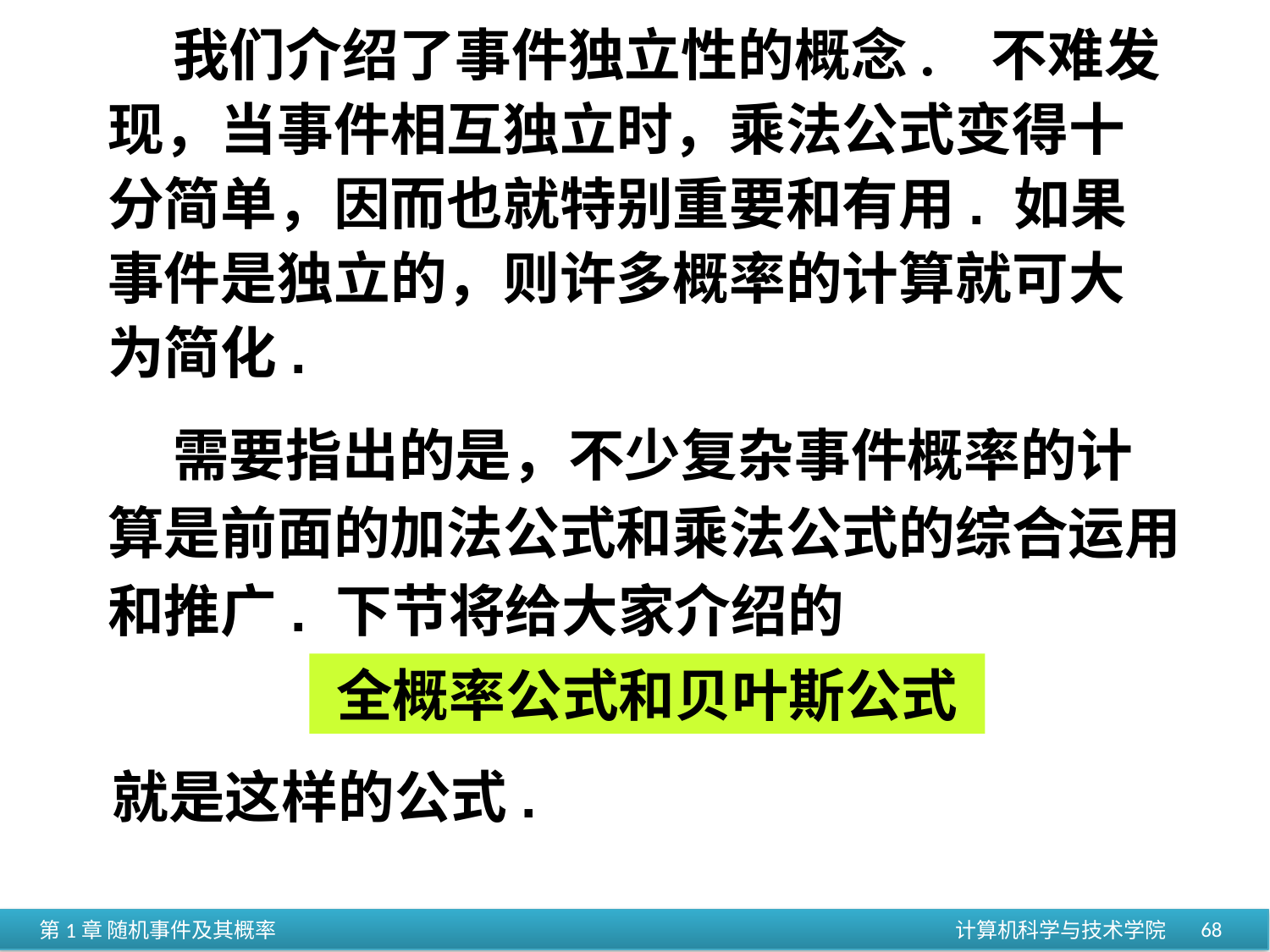

我们介绍了事件独立性的概念.   不难发现，当事件相互独立时，乘法公式变得十分简单，因而也就特别重要和有用. 如果事件是独立的，则许多概率的计算就可大为简化.
    需要指出的是，不少复杂事件概率的计算是前面的加法公式和乘法公式的综合运用和推广. 下节将给大家介绍的
全概率公式和贝叶斯公式
就是这样的公式.